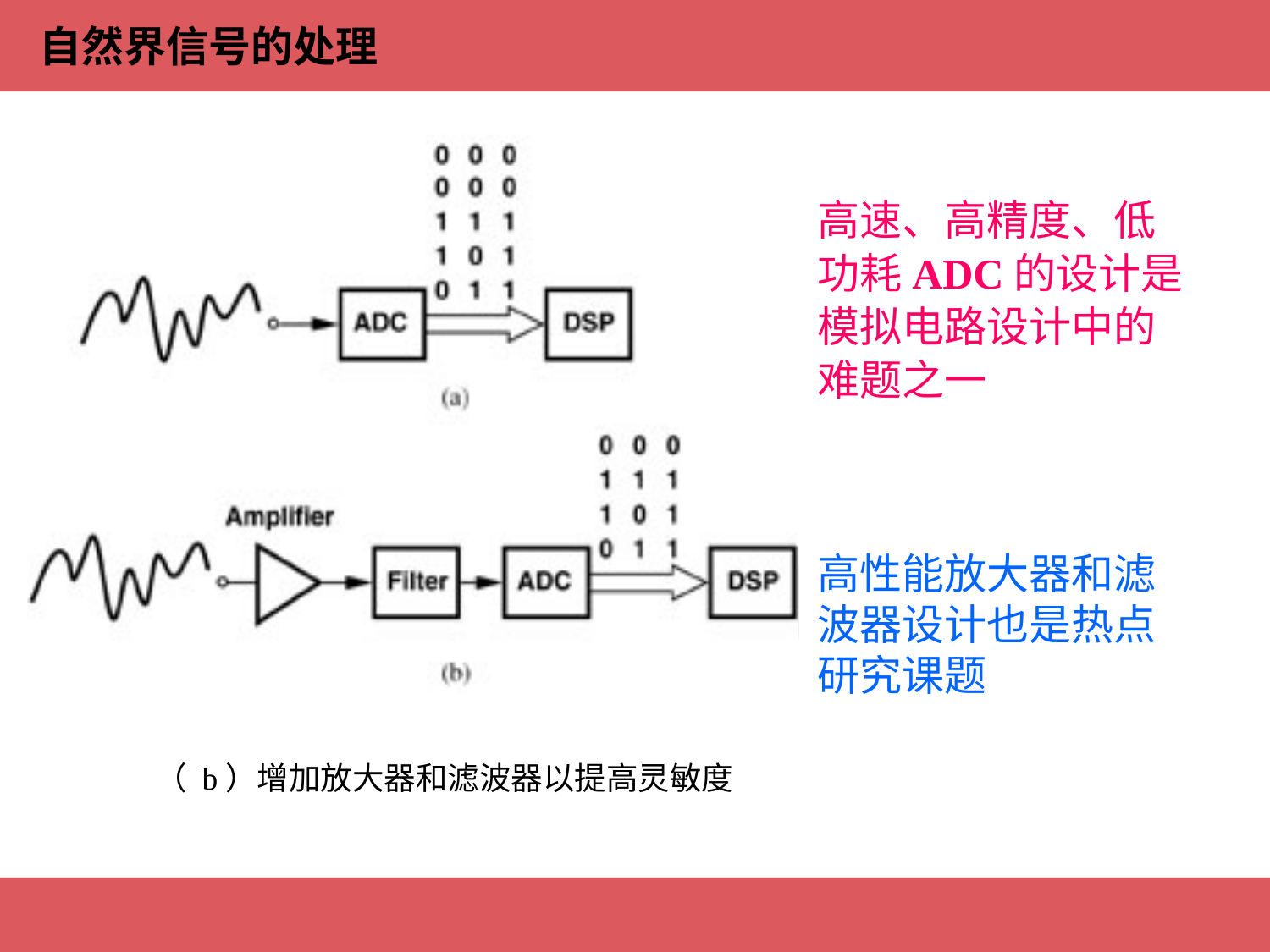

自然界信号的处理

高速、高精度、低功耗ADC的设计是模拟电路设计中的难题之一

（a）自然界信号的数字化

高性能放大器和滤波器设计也是热点研究课题
（ b）增加放大器和滤波器以提高灵敏度